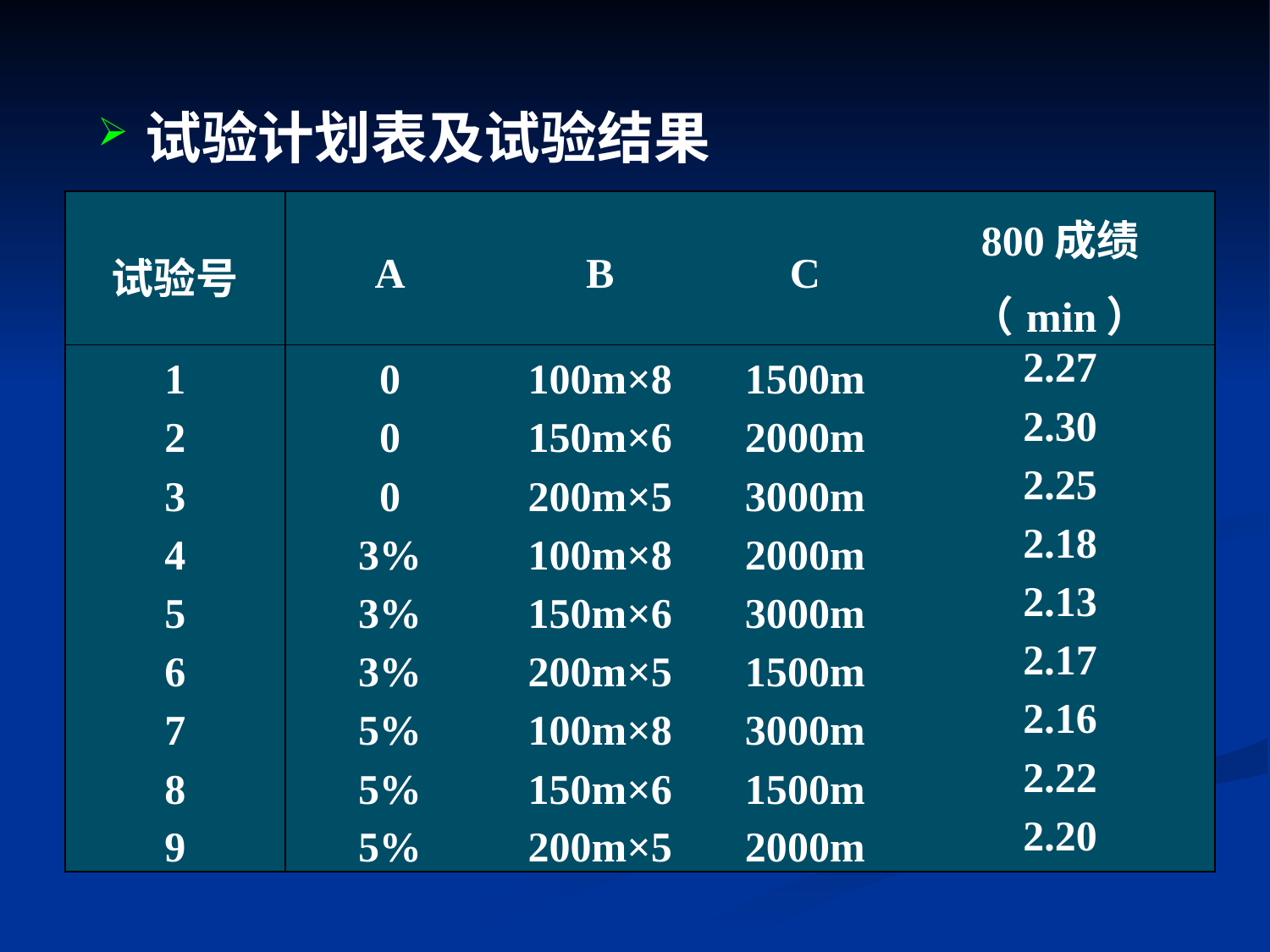

试验计划表及试验结果
| 试验号 | A | B | C | 800成绩（min） |
| --- | --- | --- | --- | --- |
| 1 | 0 | 100m×8 | 1500m | 2.27 |
| 2 | 0 | 150m×6 | 2000m | 2.30 |
| 3 | 0 | 200m×5 | 3000m | 2.25 |
| 4 | 3% | 100m×8 | 2000m | 2.18 |
| 5 | 3% | 150m×6 | 3000m | 2.13 |
| 6 | 3% | 200m×5 | 1500m | 2.17 |
| 7 | 5% | 100m×8 | 3000m | 2.16 |
| 8 | 5% | 150m×6 | 1500m | 2.22 |
| 9 | 5% | 200m×5 | 2000m | 2.20 |